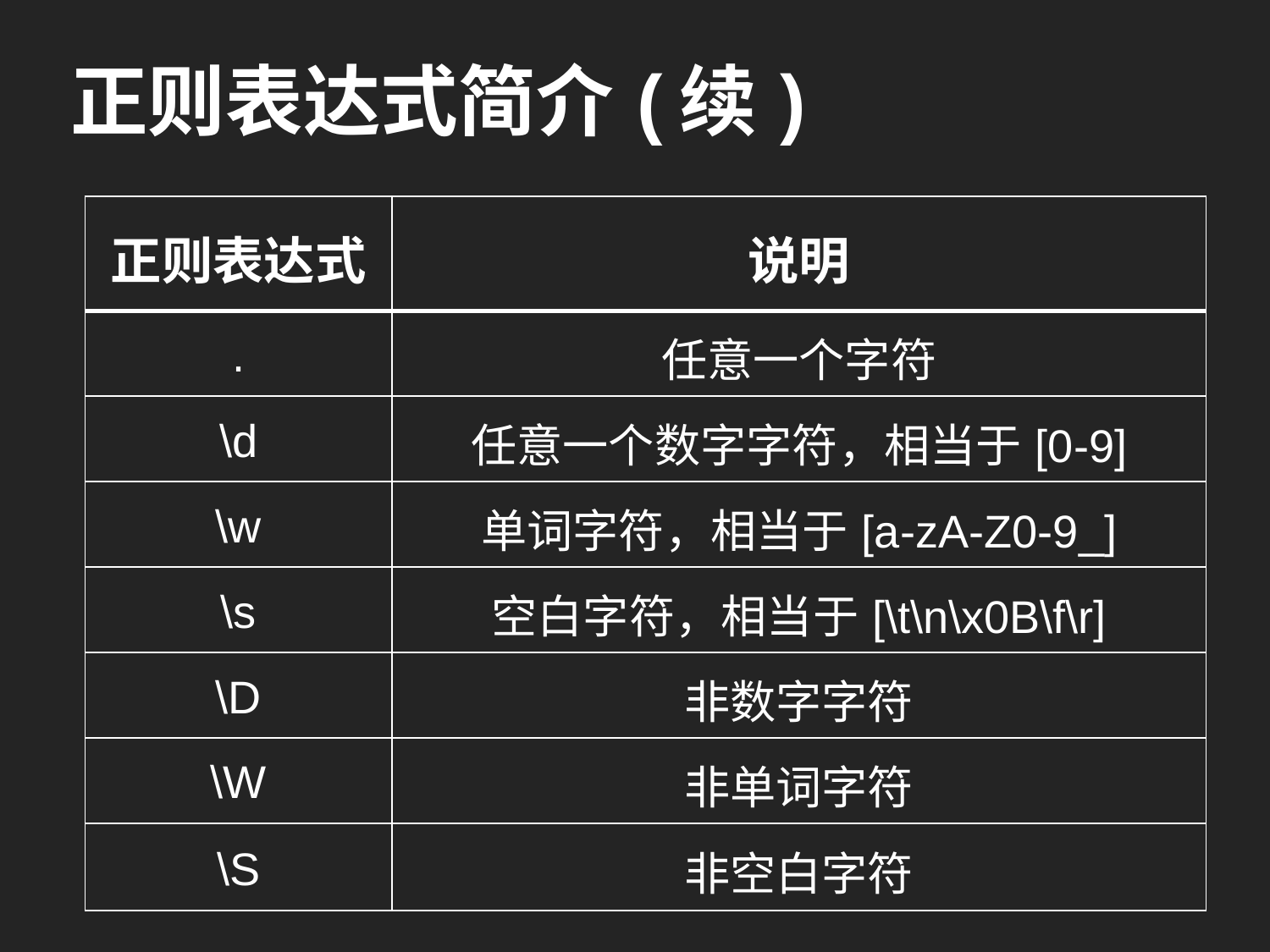

# 正则表达式简介(续)
| 正则表达式 | 说明 |
| --- | --- |
| . | 任意一个字符 |
| \d | 任意一个数字字符，相当于[0-9] |
| \w | 单词字符，相当于[a-zA-Z0-9\_] |
| \s | 空白字符，相当于[\t\n\x0B\f\r] |
| \D | 非数字字符 |
| \W | 非单词字符 |
| \S | 非空白字符 |